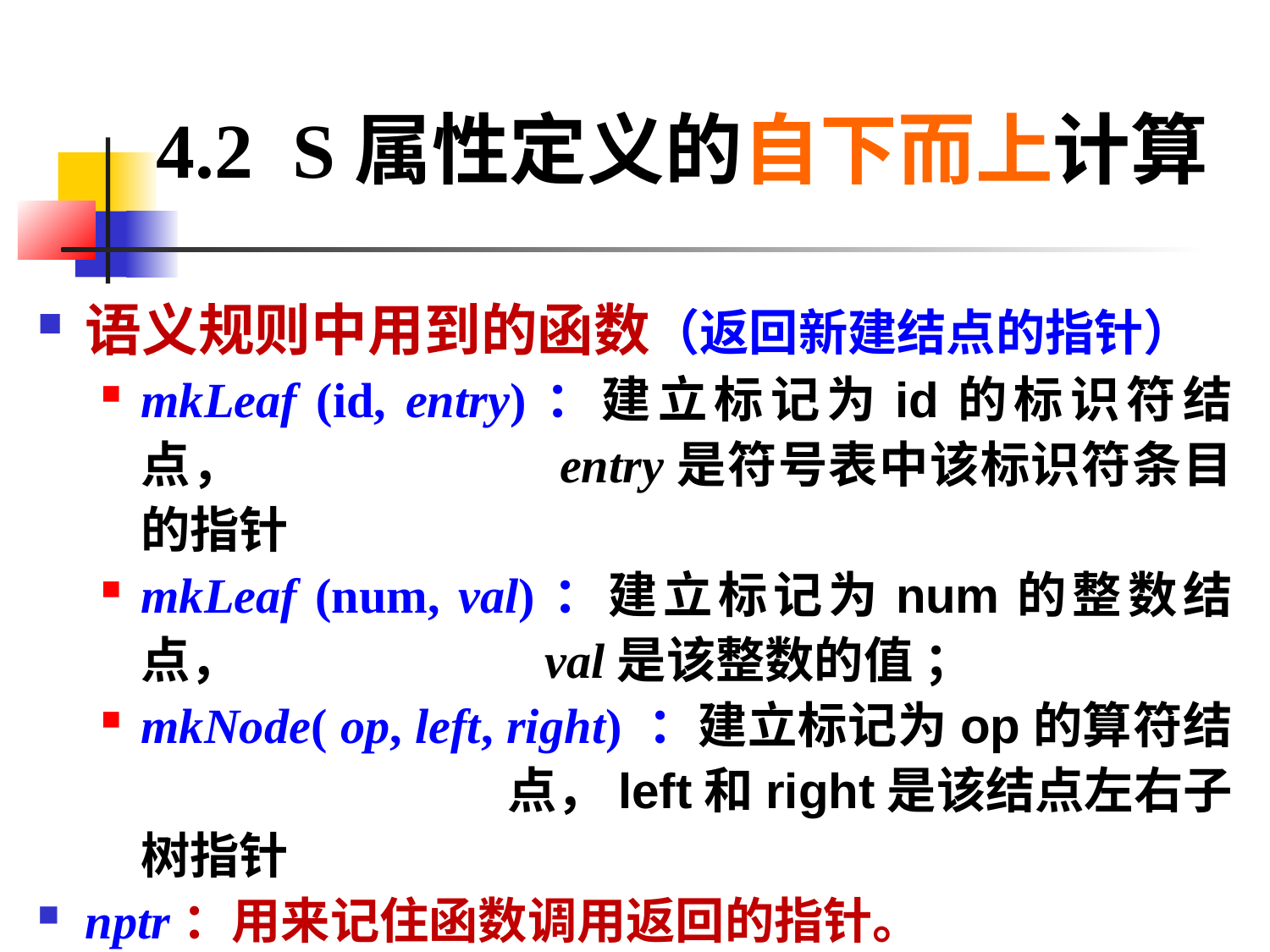

# 4.2  S属性定义的自下而上计算
语义规则中用到的函数（返回新建结点的指针）
mkLeaf (id, entry)：建立标记为id的标识符结点，	                      entry是符号表中该标识符条目的指针
mkLeaf (num, val)：建立标记为num的整数结点， 			 val是该整数的值 ；
mkNode( op, left, right) ：建立标记为op的算符结		          点，left和right是该结点左右子树指针
nptr：用来记住函数调用返回的指针。